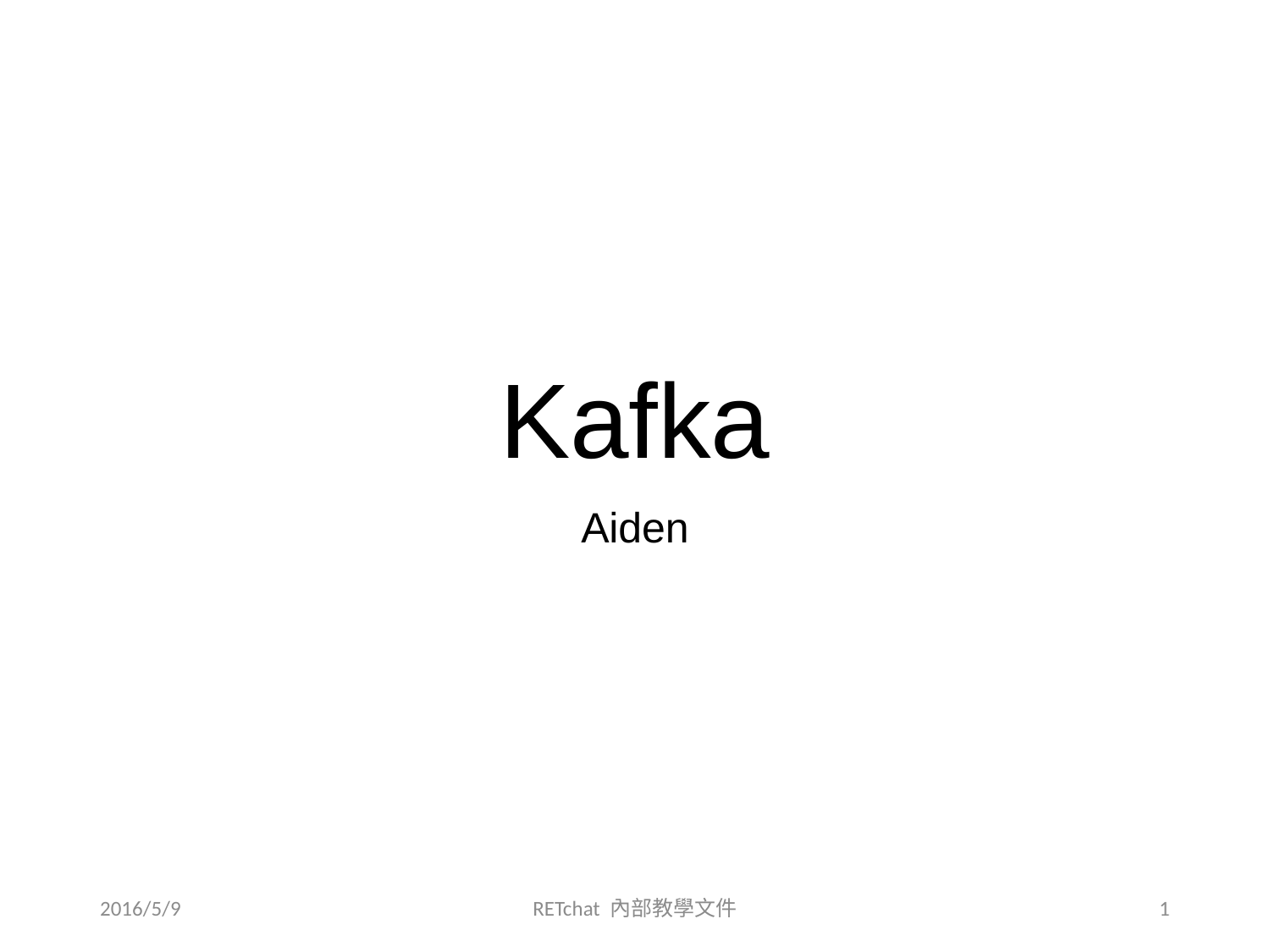

# Kafka
Aiden
2016/5/9
RETchat 內部教學文件
1